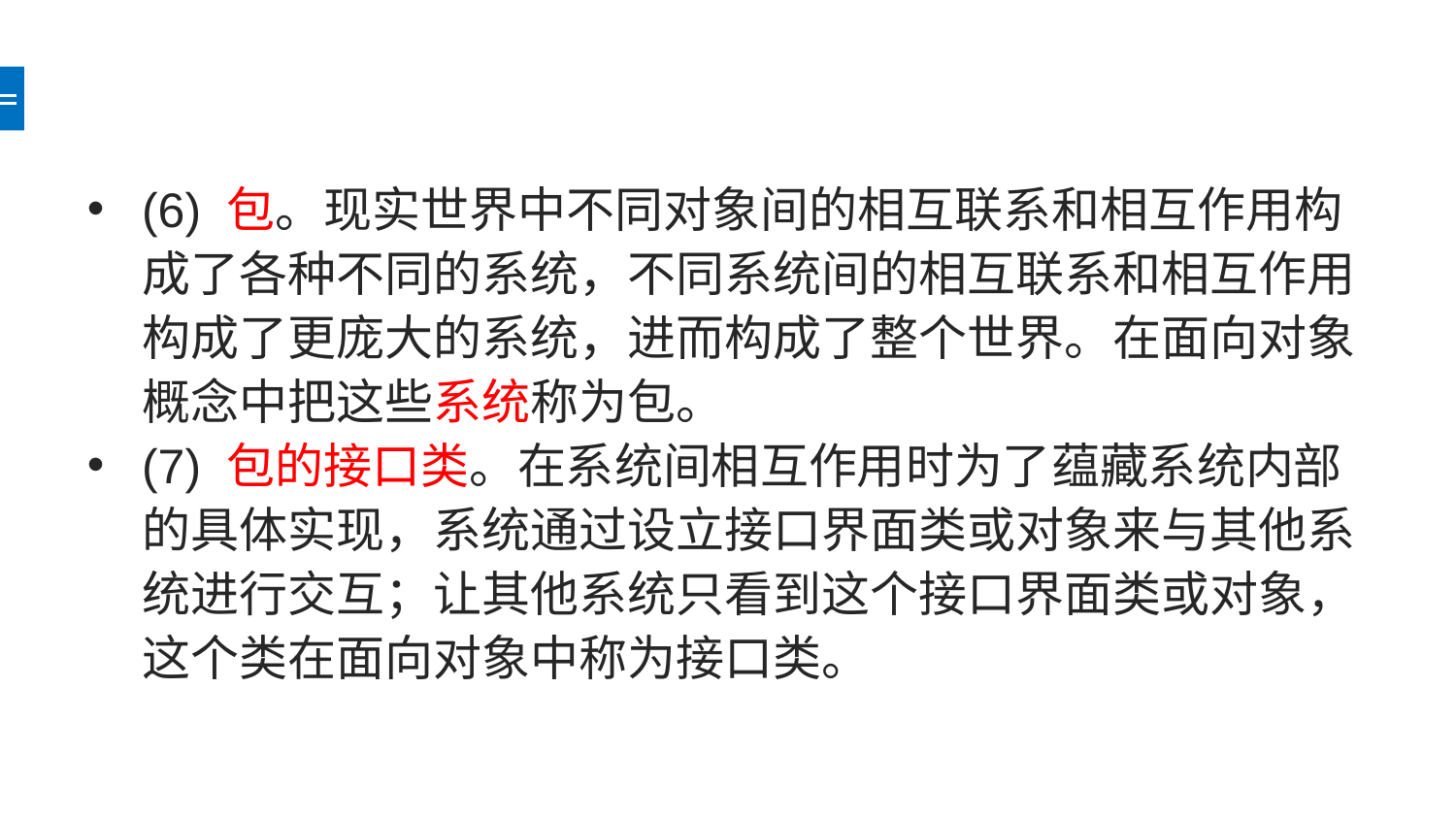

#
(6) 包。现实世界中不同对象间的相互联系和相互作用构成了各种不同的系统，不同系统间的相互联系和相互作用构成了更庞大的系统，进而构成了整个世界。在面向对象概念中把这些系统称为包。
(7) 包的接口类。在系统间相互作用时为了蕴藏系统内部的具体实现，系统通过设立接口界面类或对象来与其他系统进行交互；让其他系统只看到这个接口界面类或对象，这个类在面向对象中称为接口类。